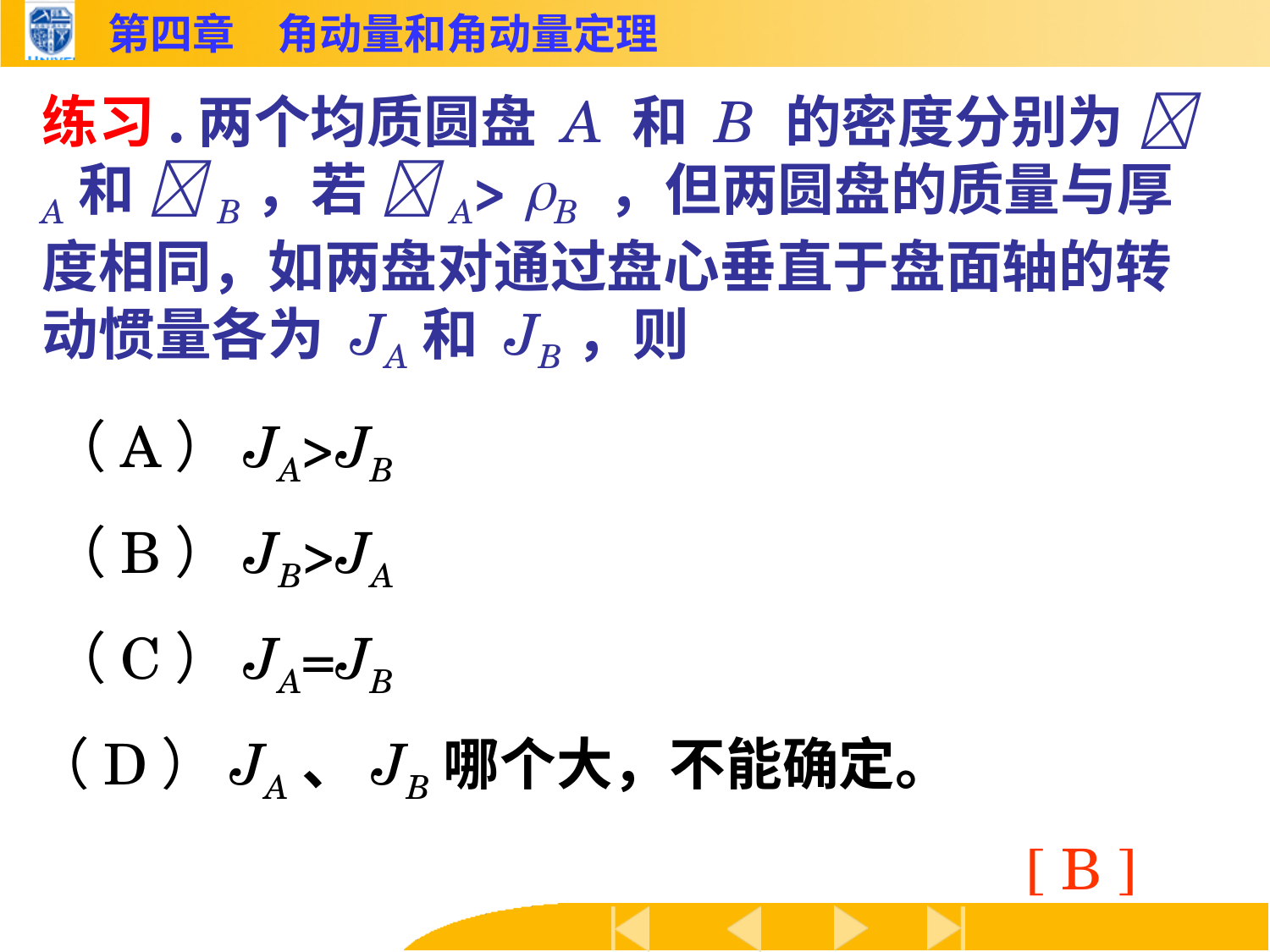

练习.两个均质圆盘 A 和 B 的密度分别为 ρA和 ρB，若 ρA> ρB ，但两圆盘的质量与厚度相同，如两盘对通过盘心垂直于盘面轴的转动惯量各为 JA和 JB，则
（A）JA>JB
（B）JB>JA
（C）JA=JB
（D）JA、JB哪个大，不能确定。
[ B ]